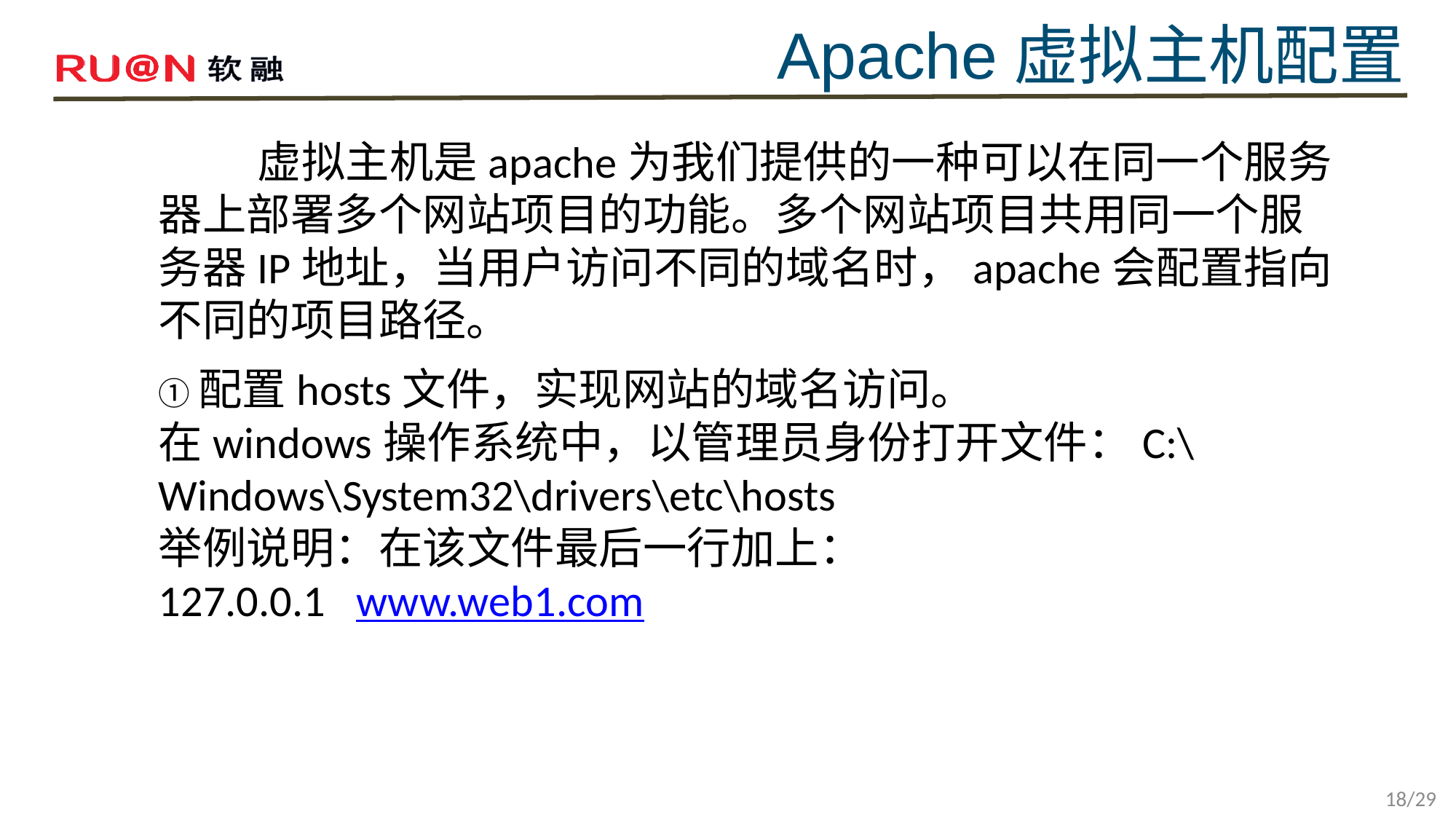

Apache虚拟主机配置
         虚拟主机是apache为我们提供的一种可以在同一个服务器上部署多个网站项目的功能。多个网站项目共用同一个服务器IP地址，当用户访问不同的域名时，apache会配置指向不同的项目路径。
①配置hosts文件，实现网站的域名访问。
在windows操作系统中，以管理员身份打开文件：C:\Windows\System32\drivers\etc\hosts
举例说明：在该文件最后一行加上：
127.0.0.1   www.web1.com

18/29